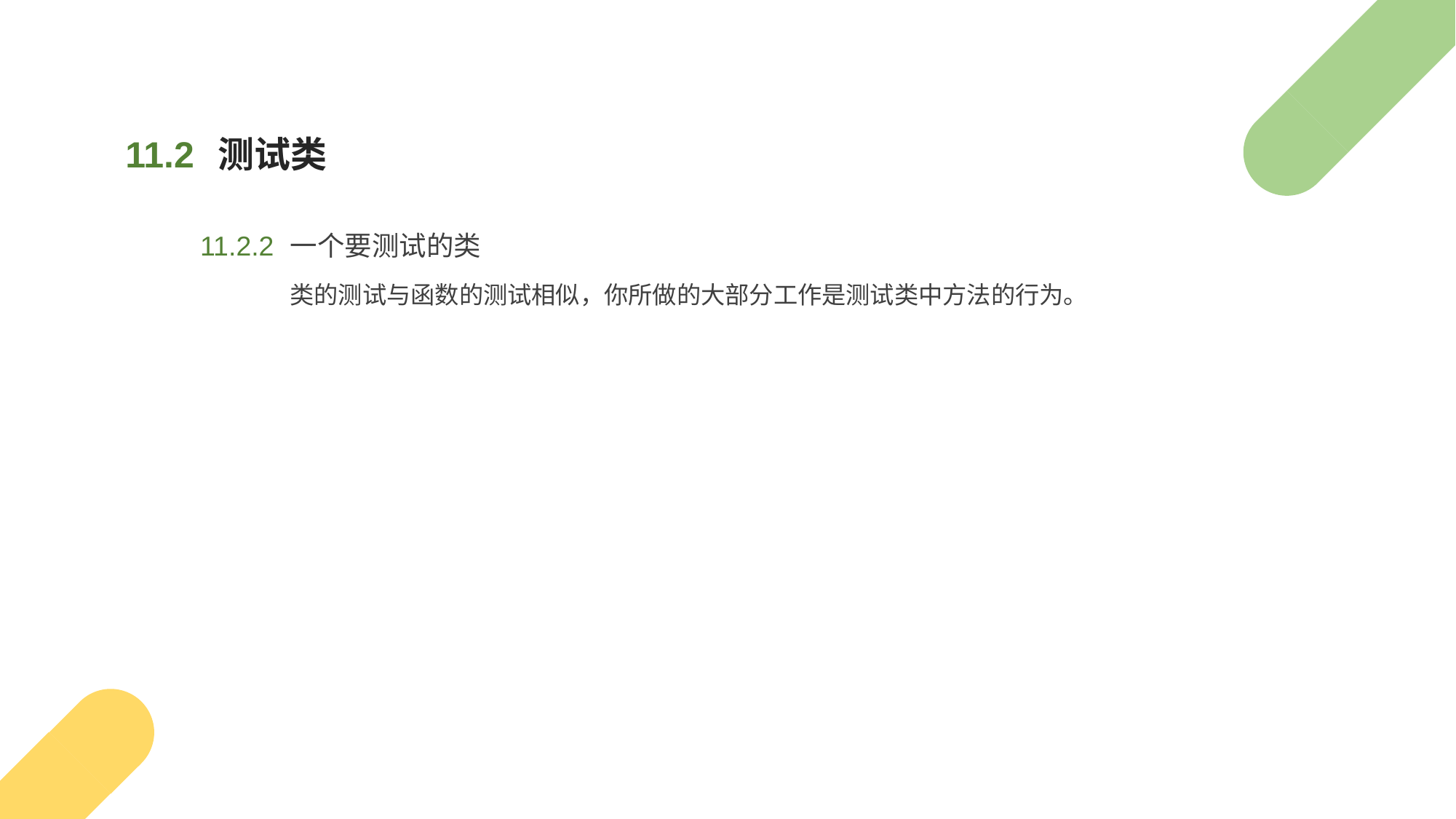

测试类
11.2
一个要测试的类
11.2.2
类的测试与函数的测试相似，你所做的大部分工作是测试类中方法的行为。